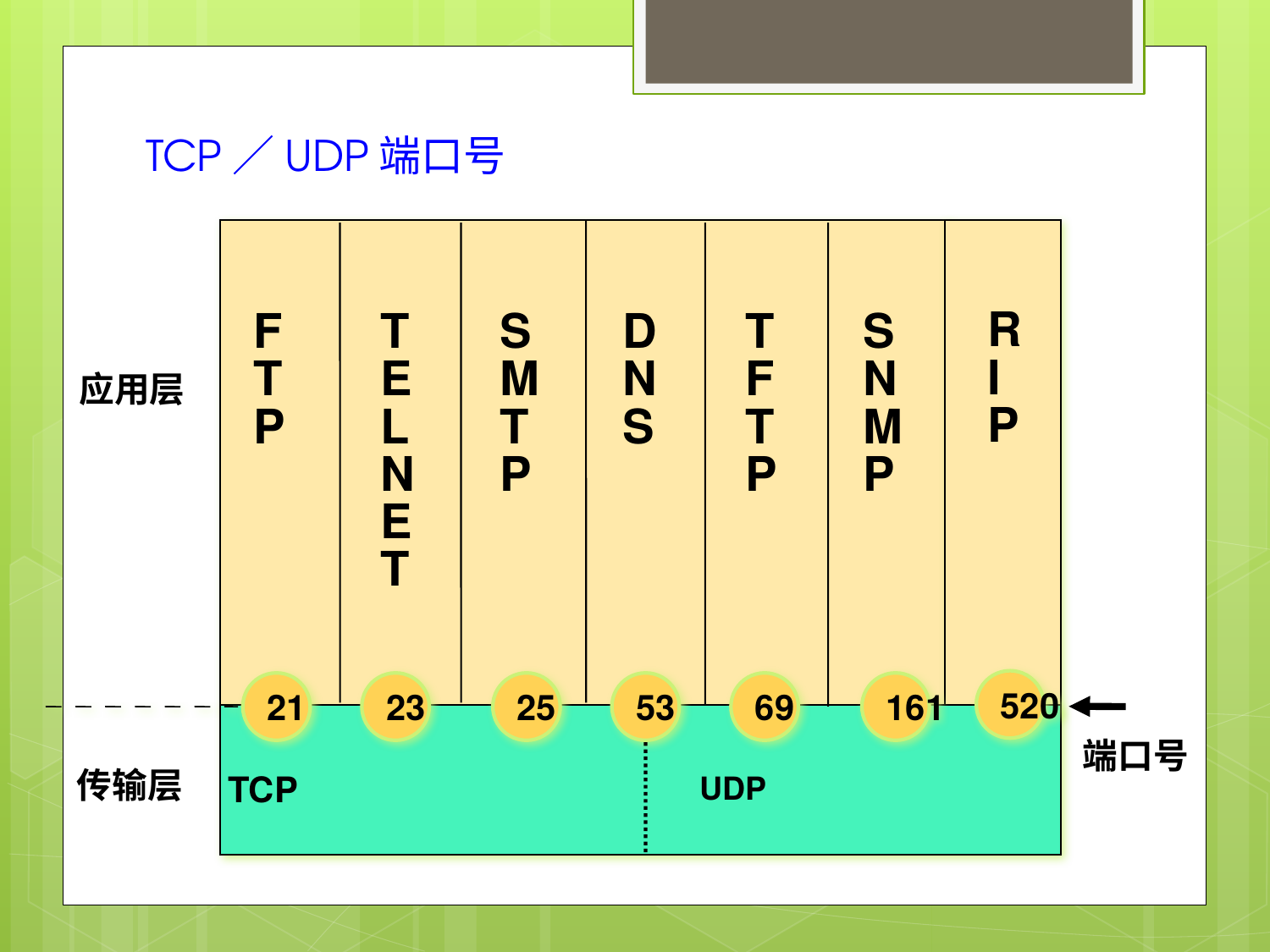

# TCP／UDP端口号

R
I
P
F
T
P
T
E
L
N
E
T
S
M
T
P
D
N
S
T
F
T
P
S
N
M
P
应用层
520
21
23
25
53
69
161

端口号

传输层
TCP
UDP